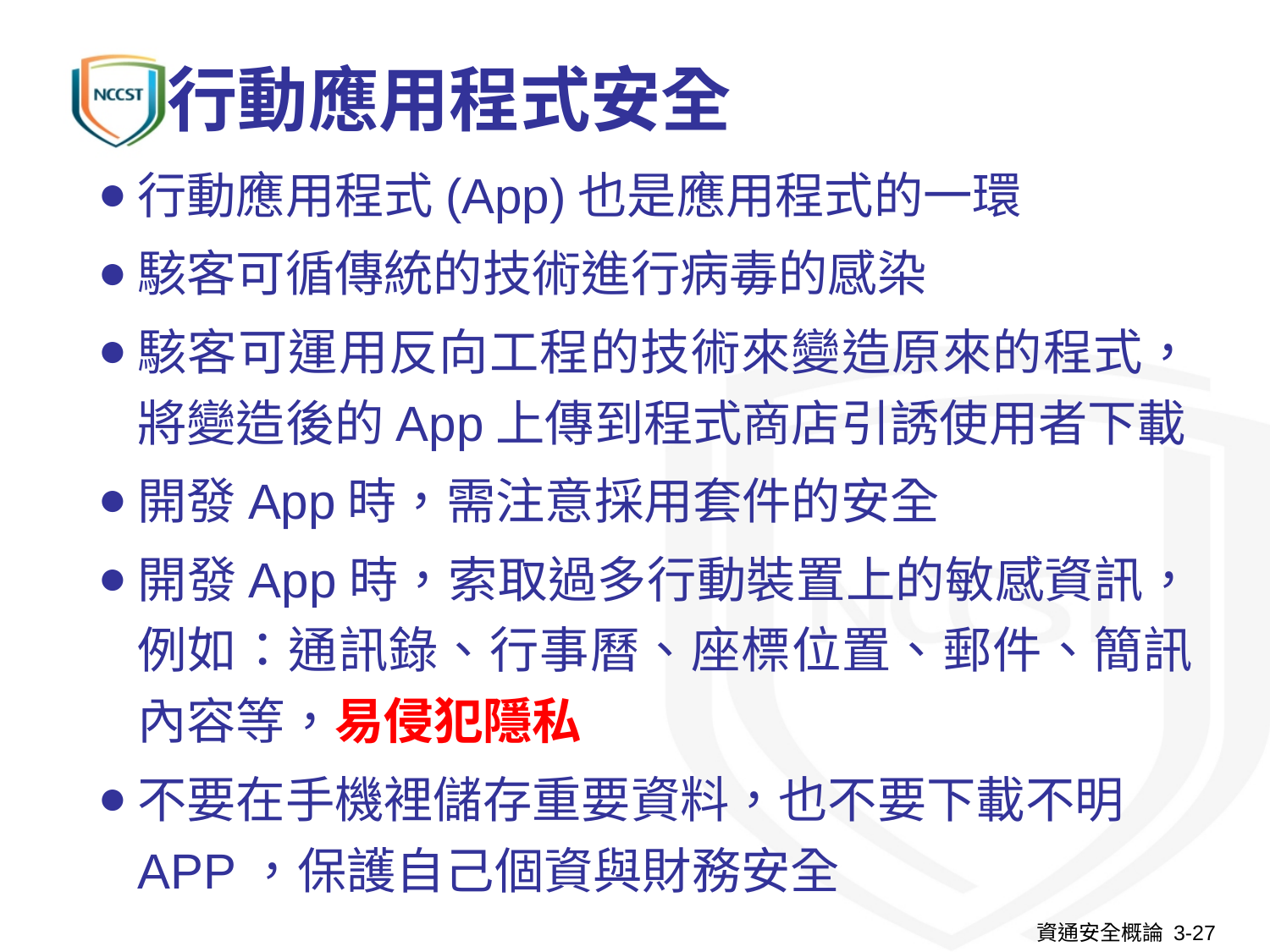

# 行動應用程式安全
行動應用程式(App)也是應用程式的一環
駭客可循傳統的技術進行病毒的感染
駭客可運用反向工程的技術來變造原來的程式，將變造後的App上傳到程式商店引誘使用者下載
開發App時，需注意採用套件的安全
開發App時，索取過多行動裝置上的敏感資訊，例如：通訊錄、行事曆、座標位置、郵件、簡訊內容等，易侵犯隱私
不要在手機裡儲存重要資料，也不要下載不明APP，保護自己個資與財務安全